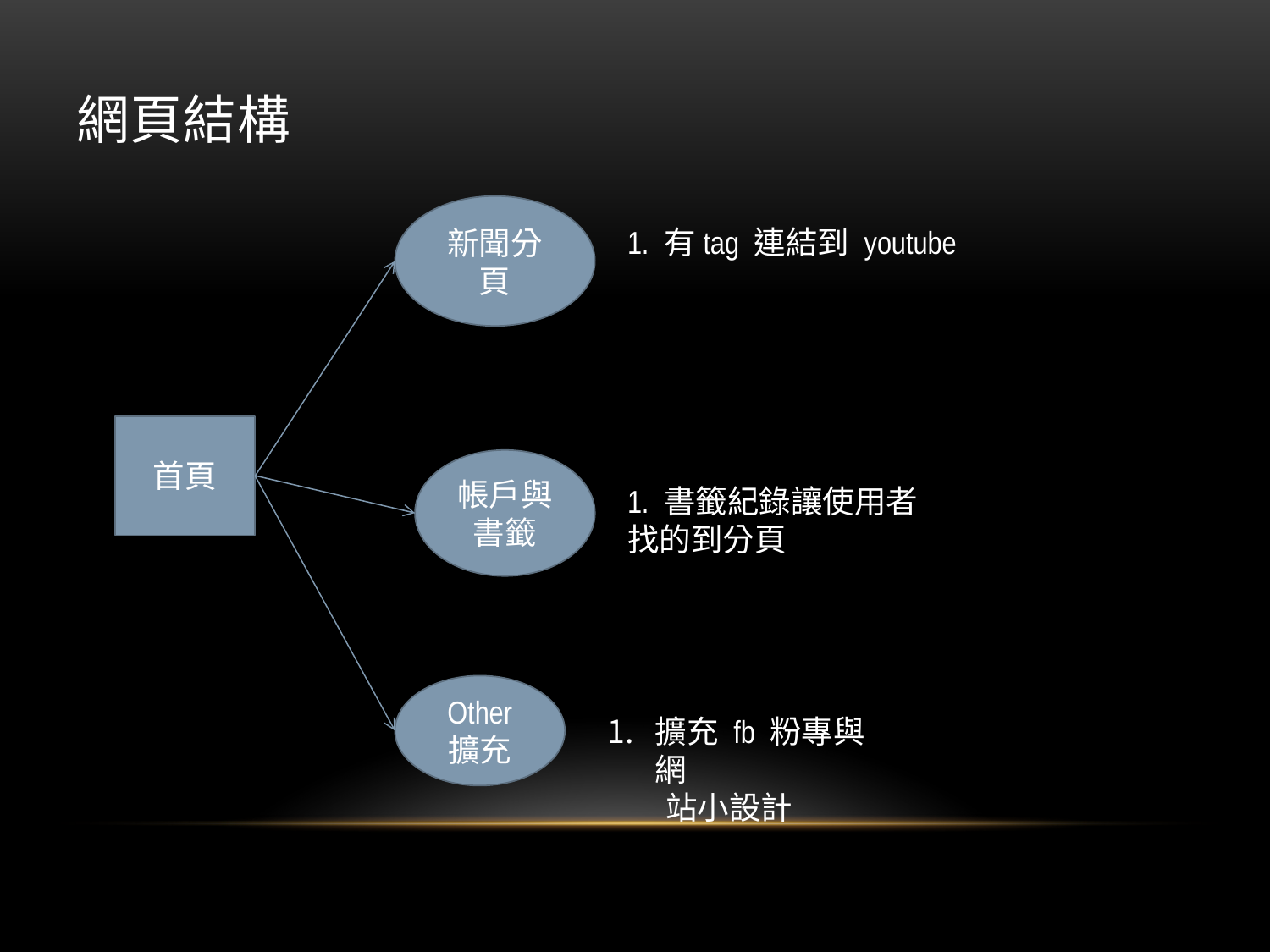

# 網頁結構

新聞分頁
1. 有tag 連結到 youtube

首頁
帳戶與書籤
1. 書籤紀錄讓使用者找的到分頁
Other 擴充
擴充 fb 粉專與網
       站小設計